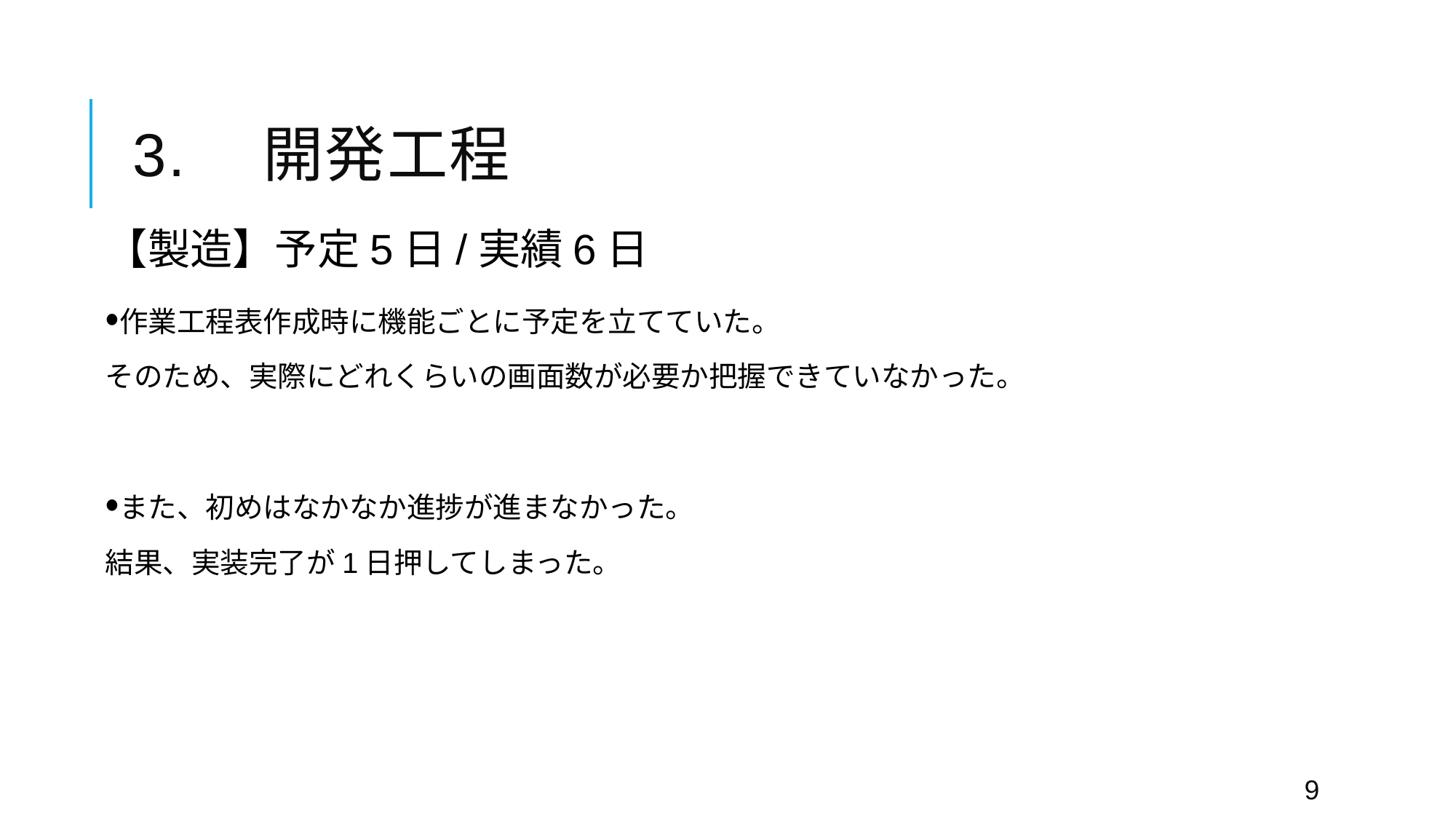

# 3.　開発工程
【製造】予定5日/実績6日
・作業工程表作成時に機能ごとに予定を立てていた。
そのため、実際にどれくらいの画面数が必要か把握できていなかった。

・また、初めはなかなか進捗が進まなかった。
結果、実装完了が1日押してしまった。

9